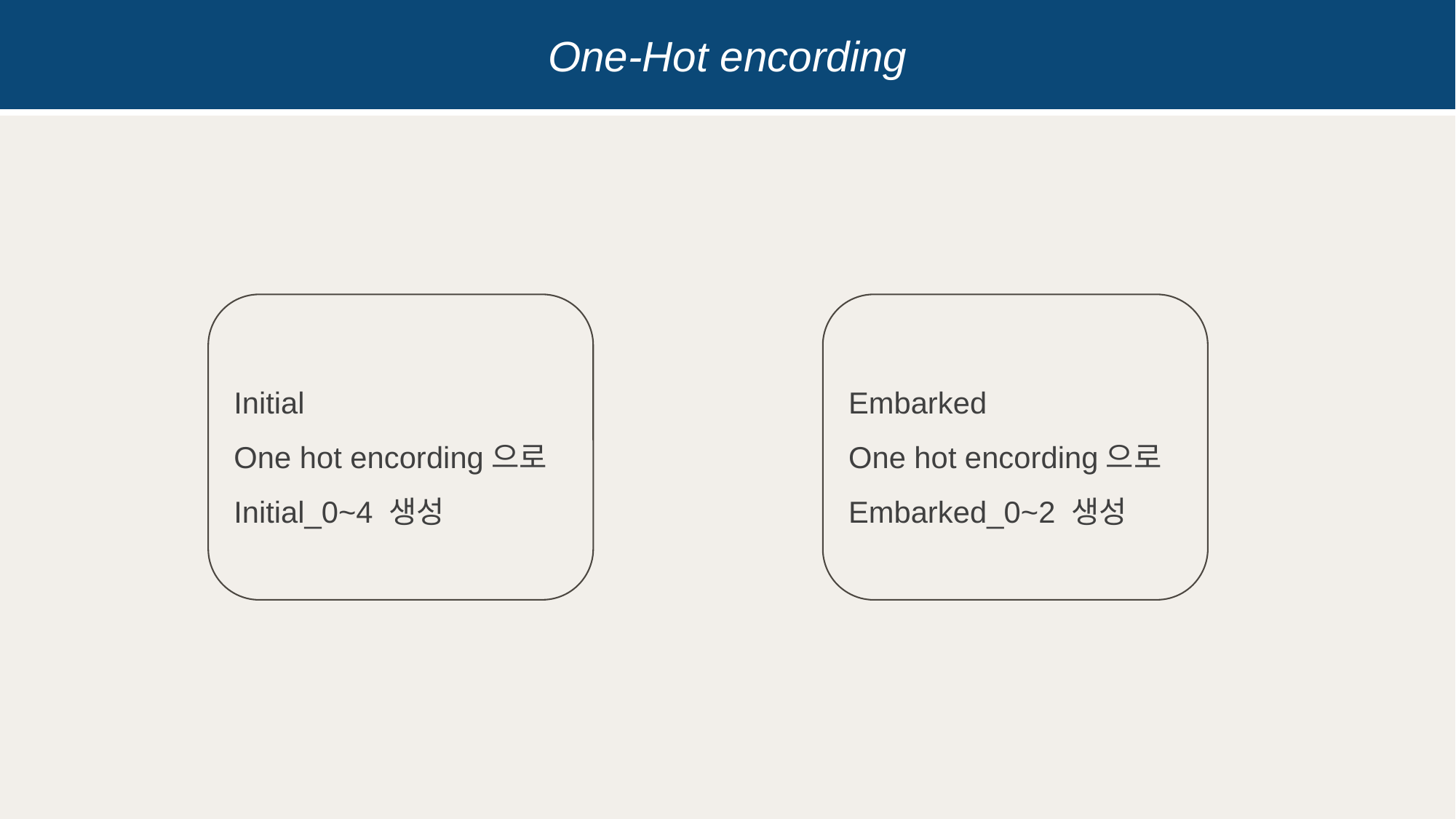

One-Hot encording
Initial
One hot encording으로 Initial_0~4 생성
Embarked
One hot encording으로 Embarked_0~2 생성